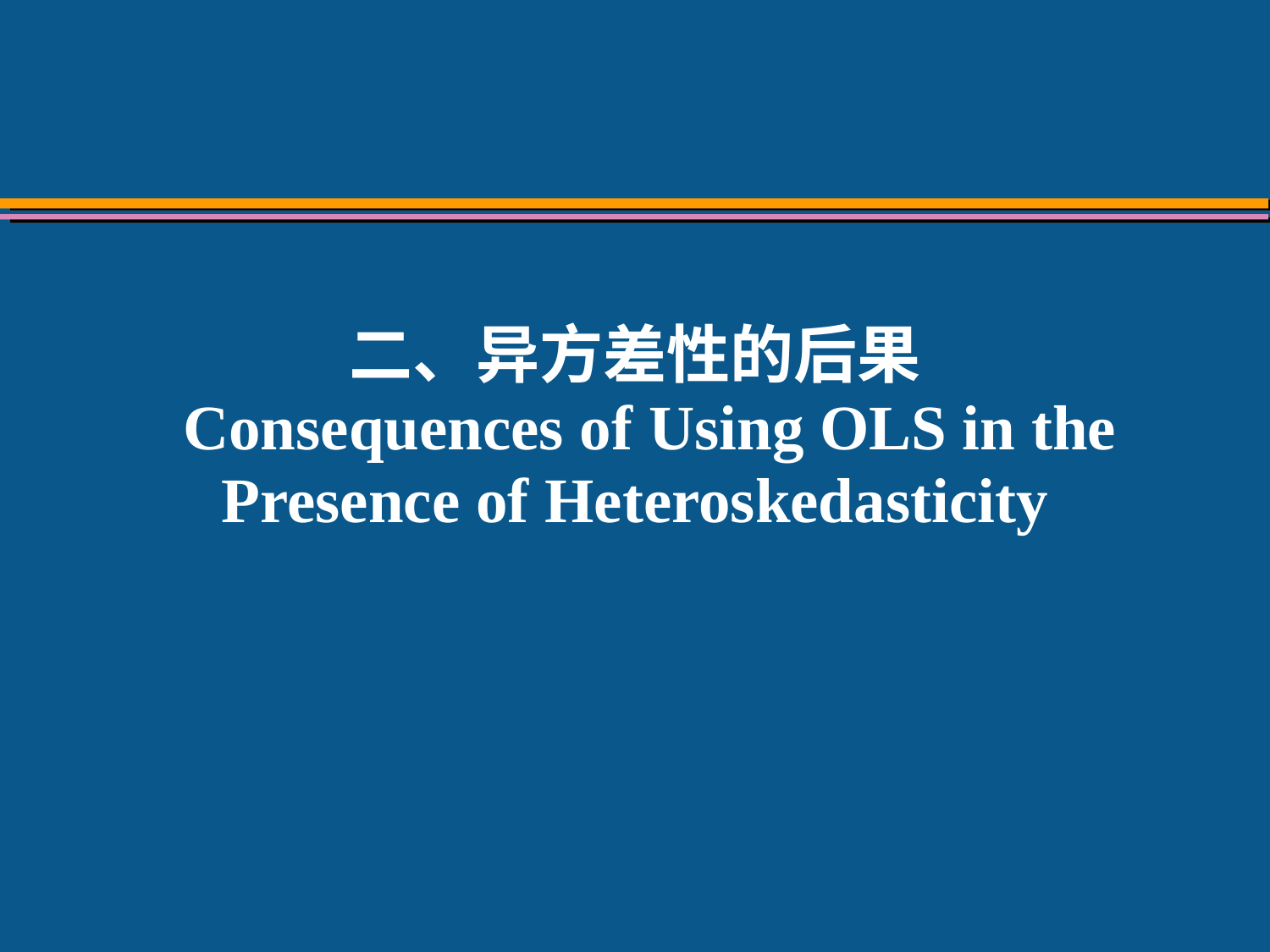

# 二、异方差性的后果 Consequences of Using OLS in the Presence of Heteroskedasticity